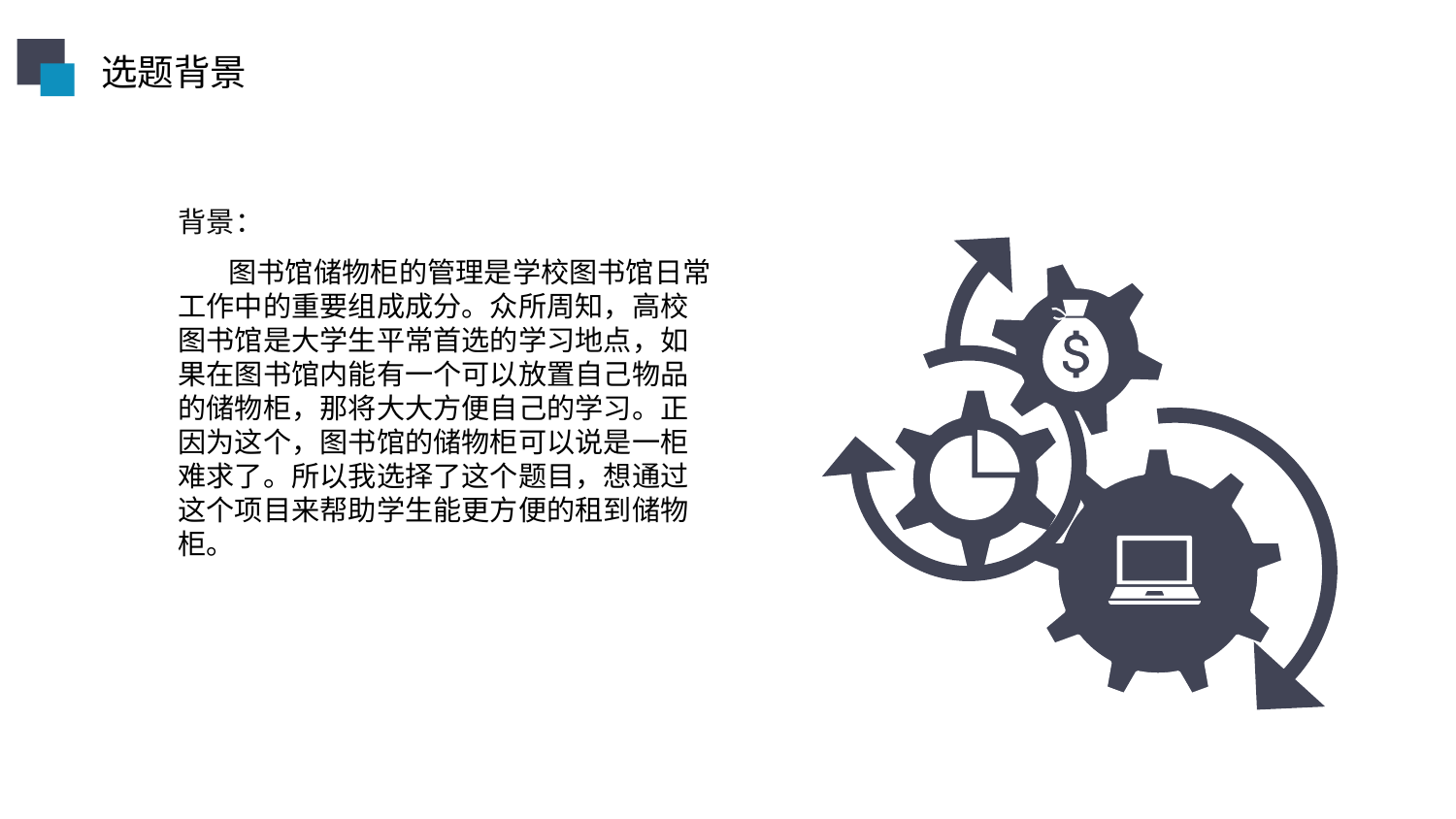

选题背景
背景：

       图书馆储物柜的管理是学校图书馆日常工作中的重要组成成分。众所周知，高校图书馆是大学生平常首选的学习地点，如果在图书馆内能有一个可以放置自己物品的储物柜，那将大大方便自己的学习。正因为这个，图书馆的储物柜可以说是一柜难求了。所以我选择了这个题目，想通过这个项目来帮助学生能更方便的租到储物柜。